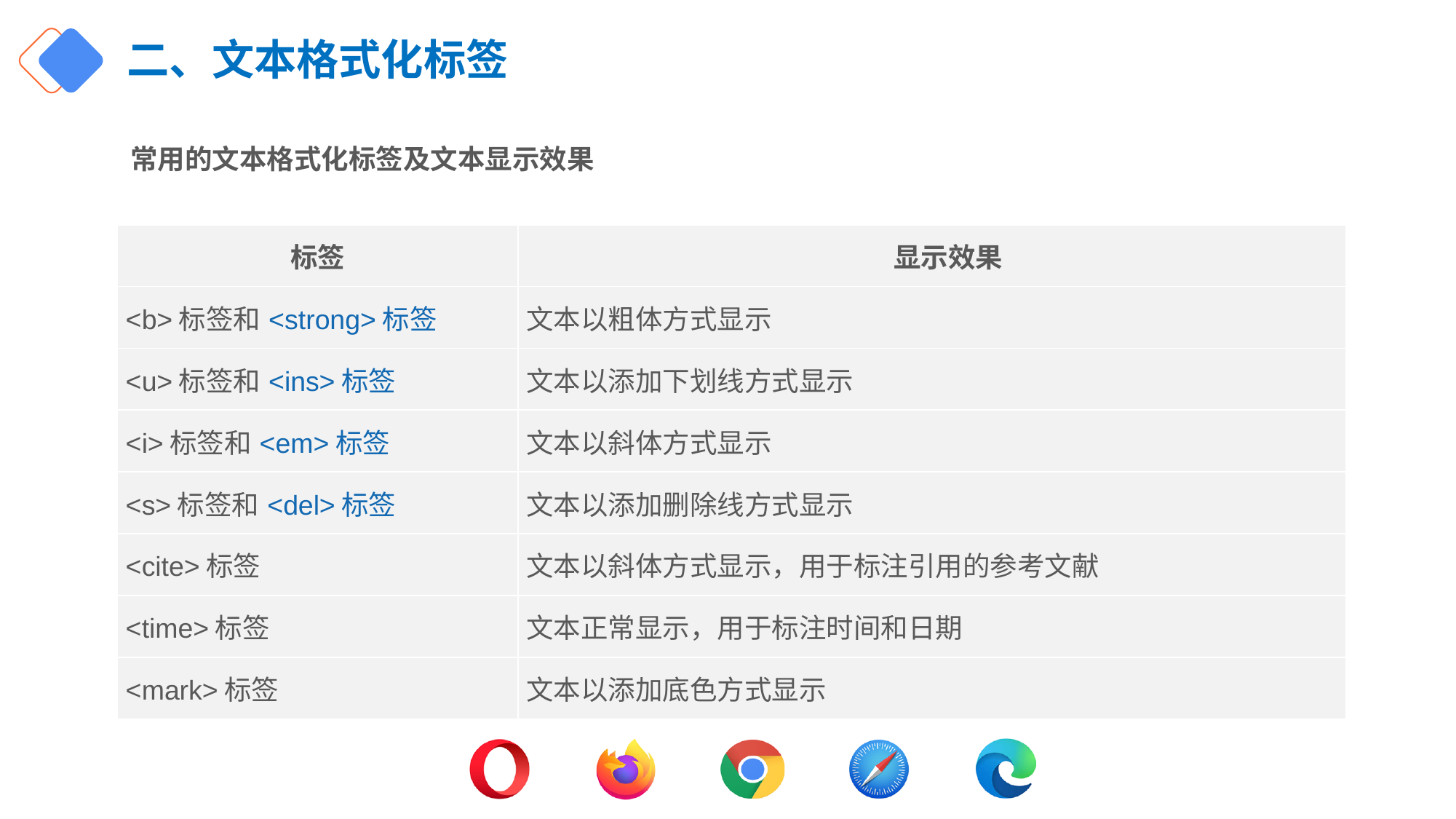

# 二、文本格式化标签
常用的文本格式化标签及文本显示效果
| 标签 | 显示效果 |
| --- | --- |
| <b>标签和<strong>标签 | 文本以粗体方式显示 |
| <u>标签和<ins>标签 | 文本以添加下划线方式显示 |
| <i>标签和<em>标签 | 文本以斜体方式显示 |
| <s>标签和<del>标签 | 文本以添加删除线方式显示 |
| <cite>标签 | 文本以斜体方式显示，用于标注引用的参考文献 |
| <time>标签 | 文本正常显示，用于标注时间和日期 |
| <mark>标签 | 文本以添加底色方式显示 |